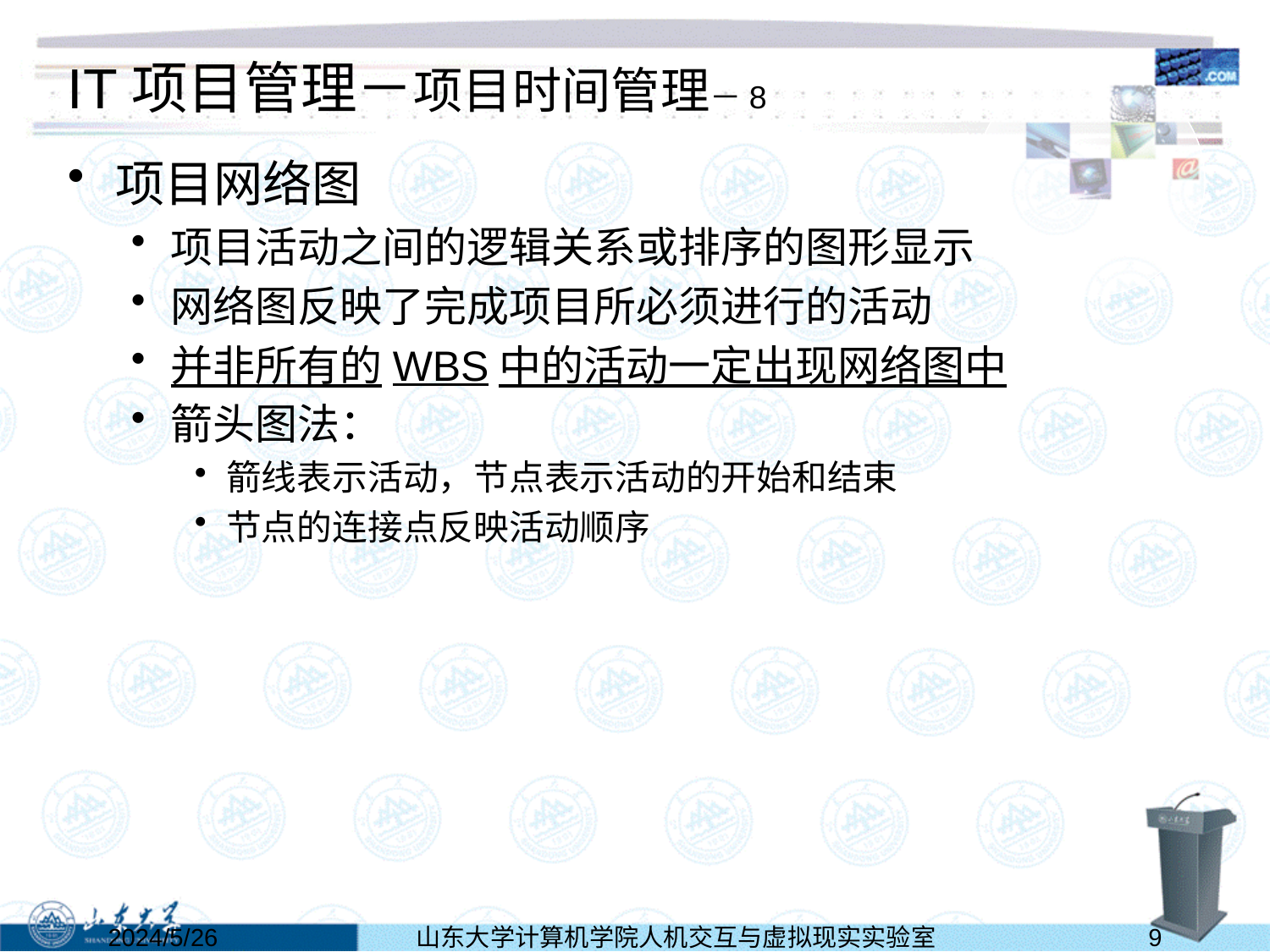

# IT项目管理－项目时间管理－8
项目网络图
项目活动之间的逻辑关系或排序的图形显示
网络图反映了完成项目所必须进行的活动
并非所有的WBS中的活动一定出现网络图中
箭头图法：
箭线表示活动，节点表示活动的开始和结束
节点的连接点反映活动顺序
2024/5/26
山东大学计算机学院人机交互与虚拟现实实验室
9